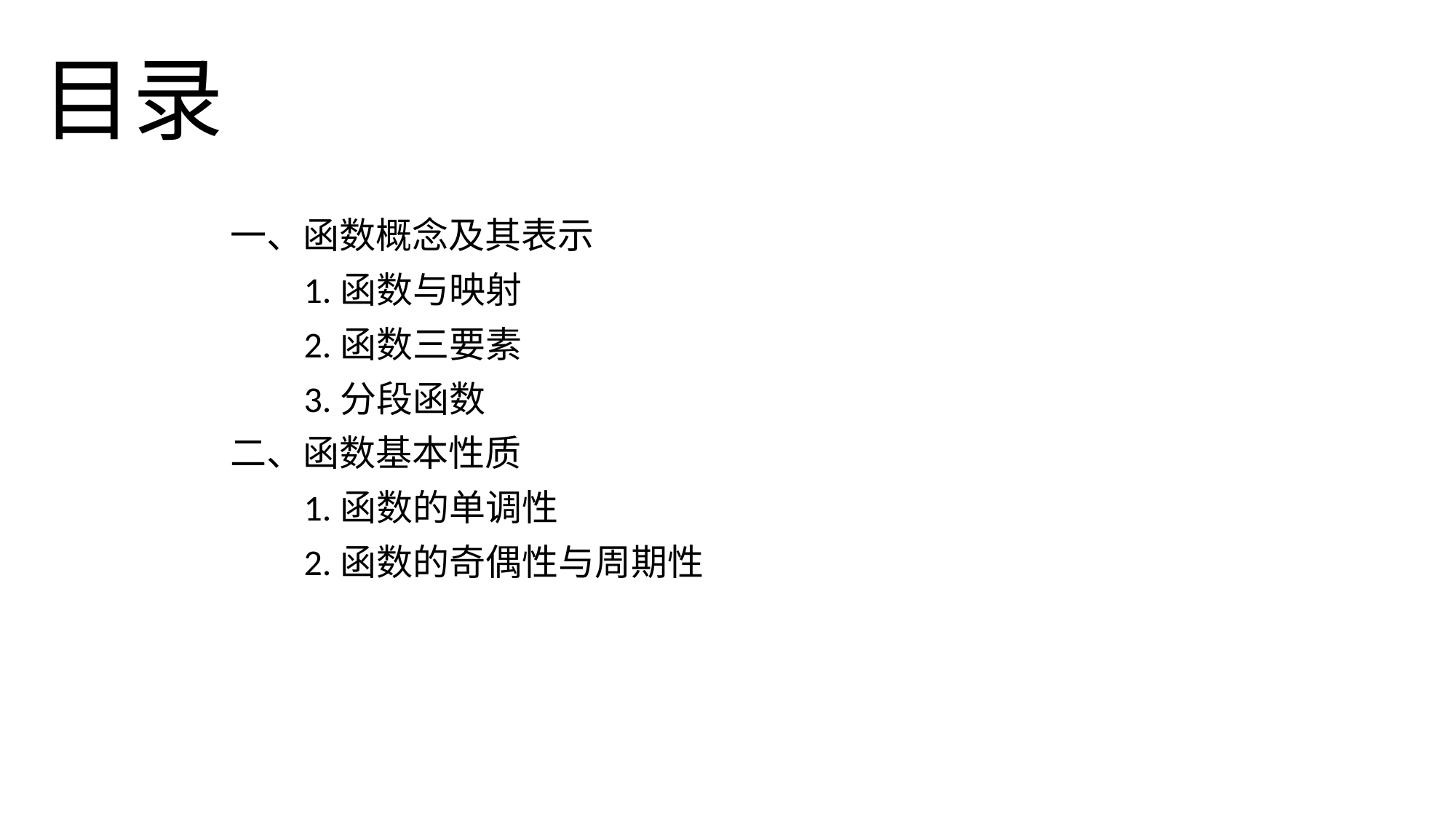

目录
一、函数概念及其表示
         1.函数与映射
         2.函数三要素
         3.分段函数
二、函数基本性质
         1.函数的单调性
         2.函数的奇偶性与周期性